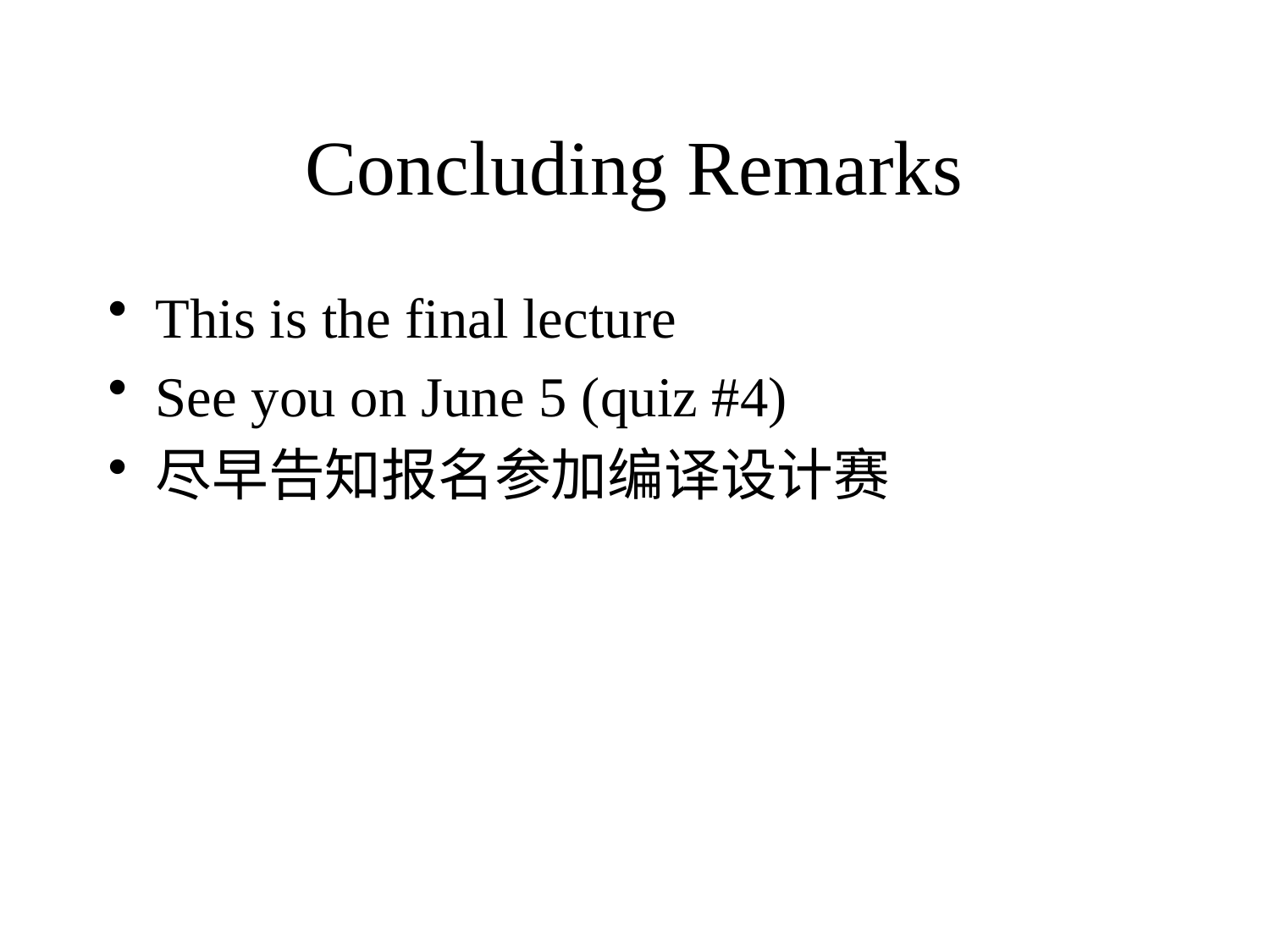

# Concluding Remarks
This is the final lecture
See you on June 5 (quiz #4)
尽早告知报名参加编译设计赛